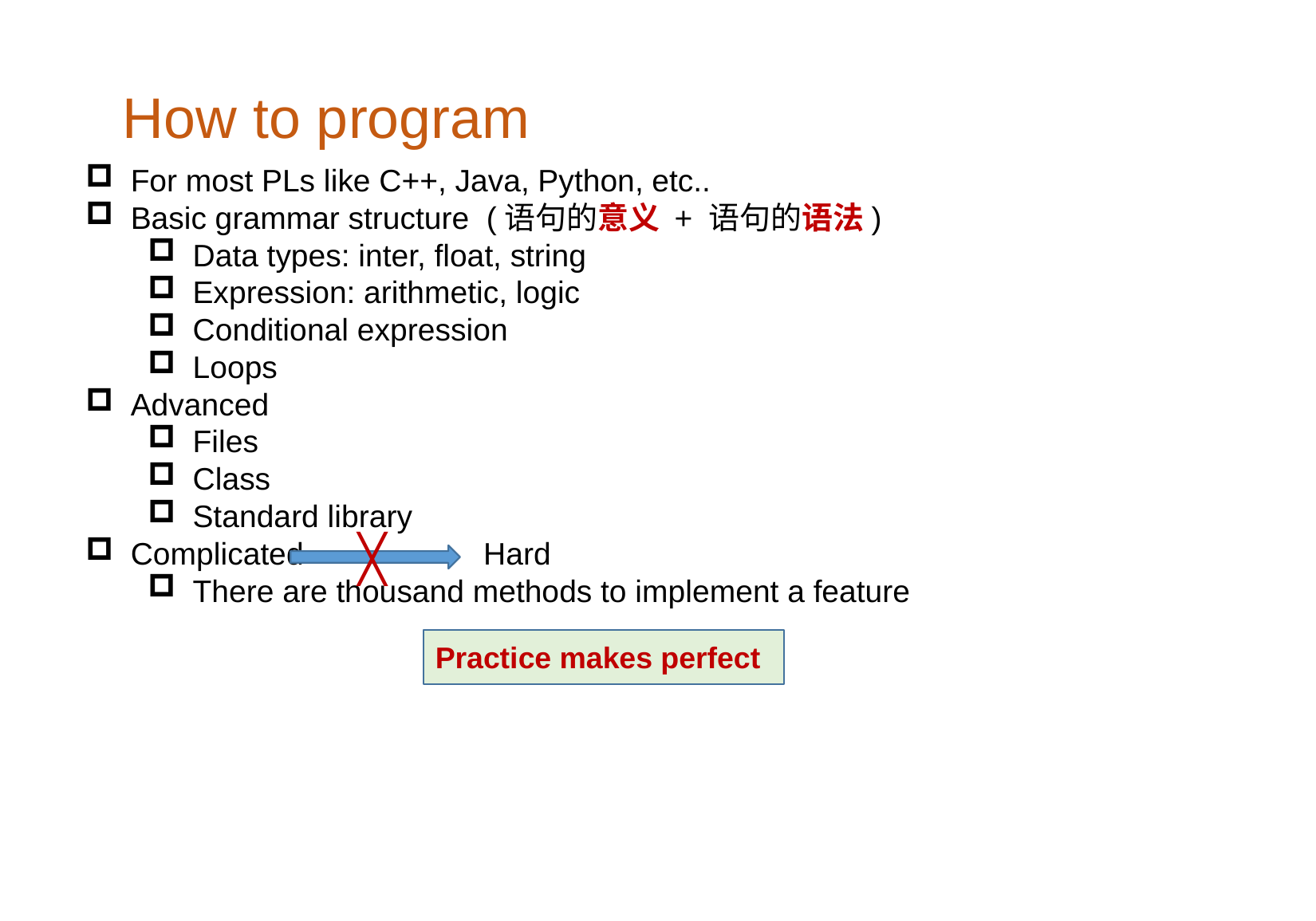

How to program
For most PLs like C++, Java, Python, etc..
Basic grammar structure  (语句的意义 + 语句的语法)
Data types: inter, float, string
Expression: arithmetic, logic
Conditional expression
Loops
Advanced
Files
Class
Standard library
Complicated                     Hard
There are thousand methods to implement a feature
╳
Practice makes perfect